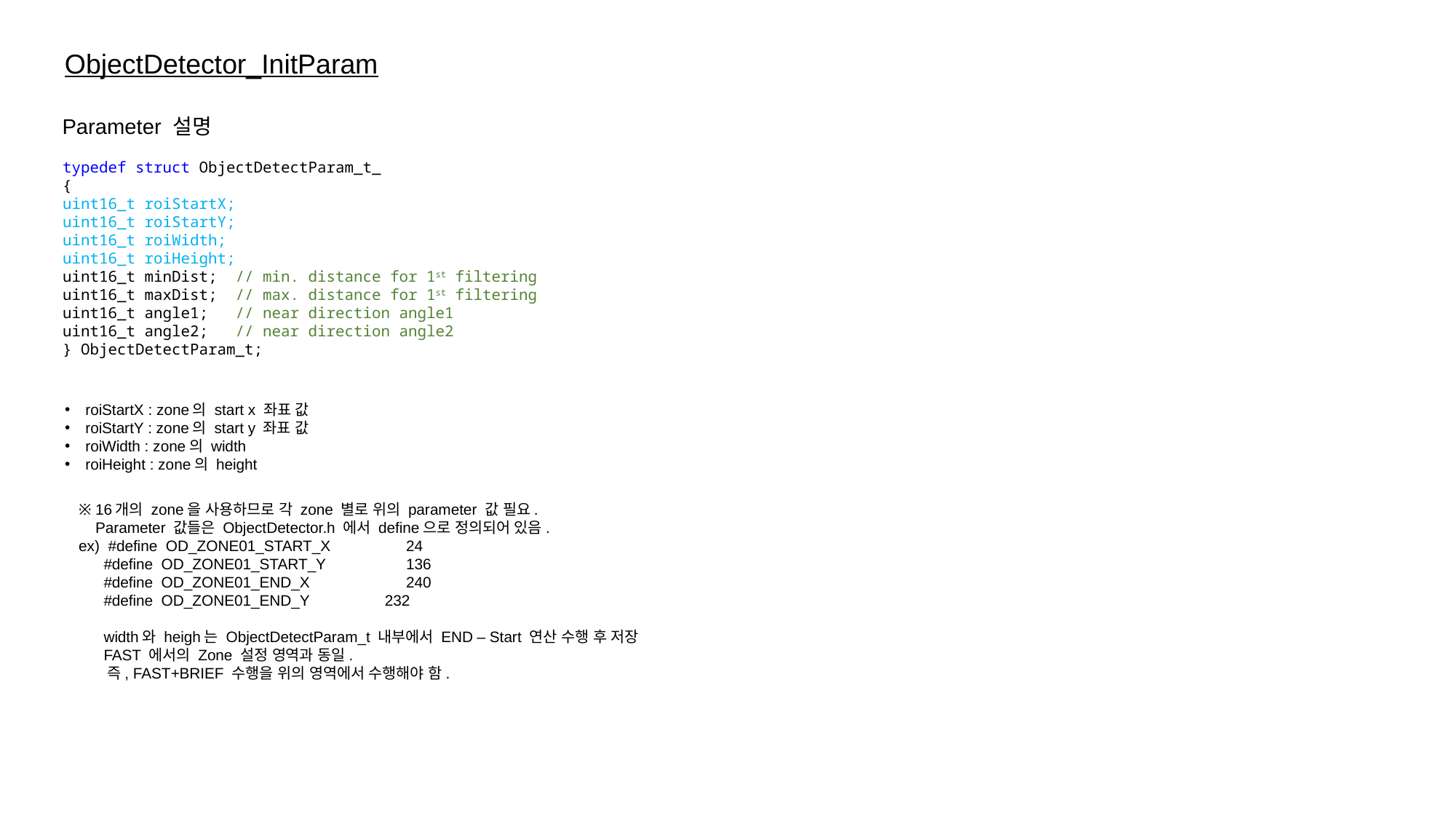

ObjectDetector_InitParam
Parameter 설명
typedef struct ObjectDetectParam_t_
{
uint16_t roiStartX;
uint16_t roiStartY;
uint16_t roiWidth;
uint16_t roiHeight;
uint16_t minDist;  // min. distance for 1st filtering
uint16_t maxDist;  // max. distance for 1st filtering
uint16_t angle1;   // near direction angle1
uint16_t angle2;   // near direction angle2
} ObjectDetectParam_t;
roiStartX : zone의 start x 좌표 값
roiStartY : zone의 start y 좌표 값
roiWidth : zone의 width
roiHeight : zone의 height
※ 16개의 zone을 사용하므로 각 zone 별로 위의 parameter 값 필요.
    Parameter 값들은 ObjectDetector.h 에서 define으로 정의되어 있음.
ex)  #define  OD_ZONE01_START_X	24
      #define  OD_ZONE01_START_Y	136
      #define  OD_ZONE01_END_X	240
      #define  OD_ZONE01_END_Y                  232

      width와 heigh는 ObjectDetectParam_t 내부에서 END – Start 연산 수행 후 저장
      FAST 에서의 Zone 설정 영역과 동일.
      즉, FAST+BRIEF 수행을 위의 영역에서 수행해야 함.